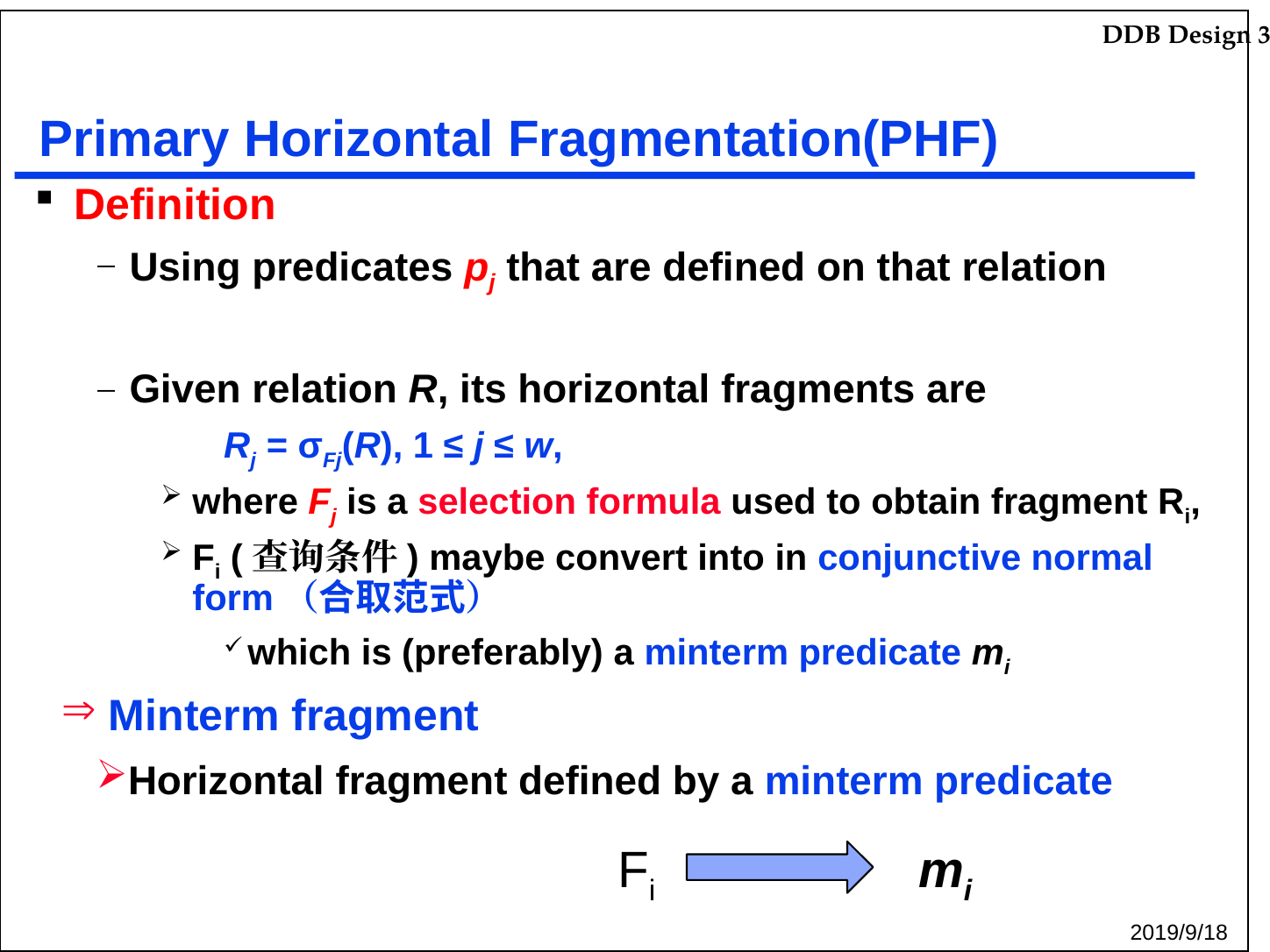

# Primary Horizontal Fragmentation(PHF)
Definition
Using predicates pj that are defined on that relation

Given relation R, its horizontal fragments are
Rj = σFj(R), 1 ≤ j ≤ w,
where Fj is a selection formula used to obtain fragment Ri,
Fi (查询条件) maybe convert into in conjunctive normal form（合取范式）
which is (preferably) a minterm predicate mi
 Minterm fragment
Horizontal fragment defined by a minterm predicate
Fi
mi